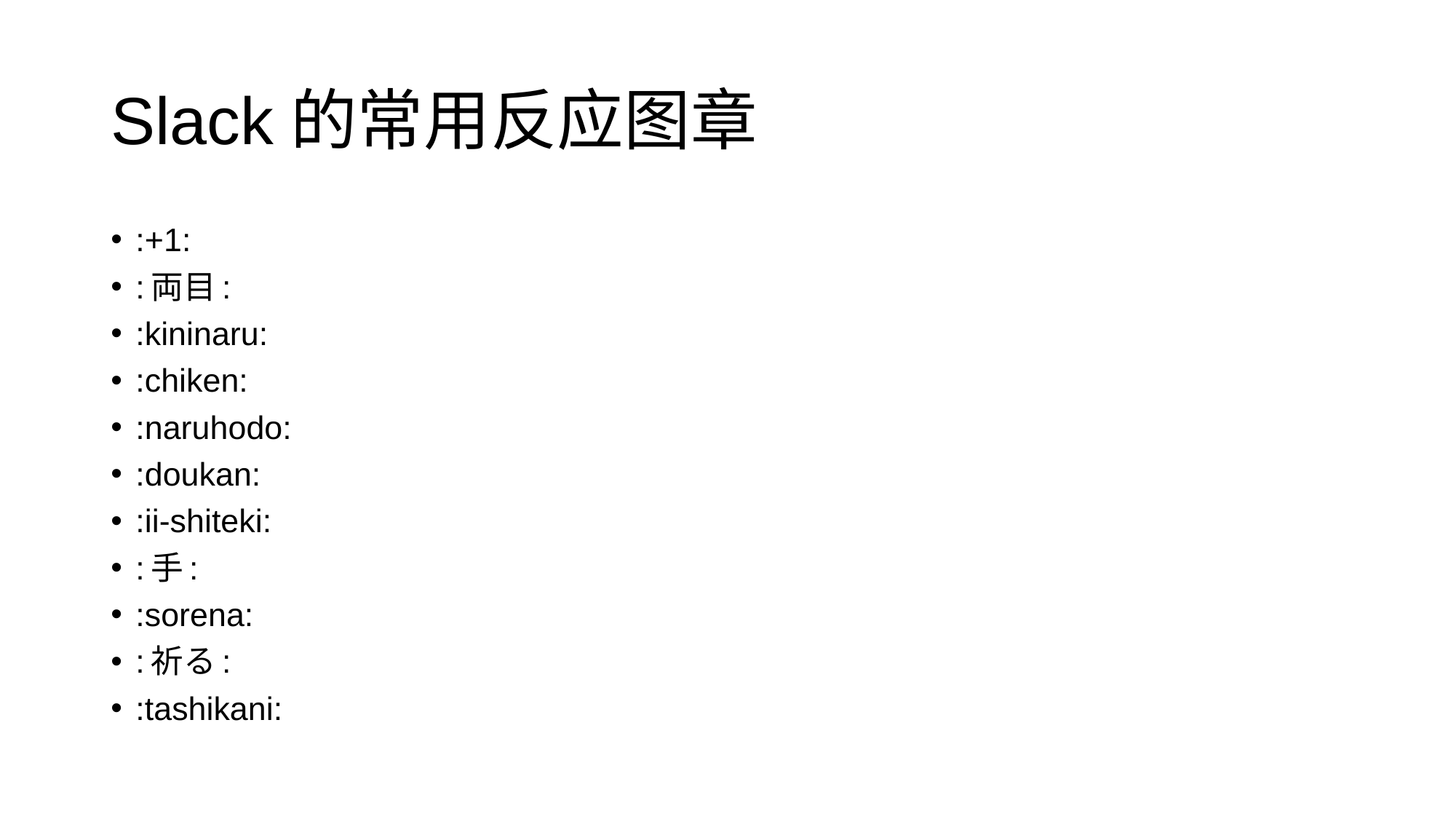

# Slack的常用反应图章
:+1:
:両目:
:kininaru:
:chiken:
:naruhodo:
:doukan:
:ii-shiteki:
:手:
:sorena:
:祈る:
:tashikani: